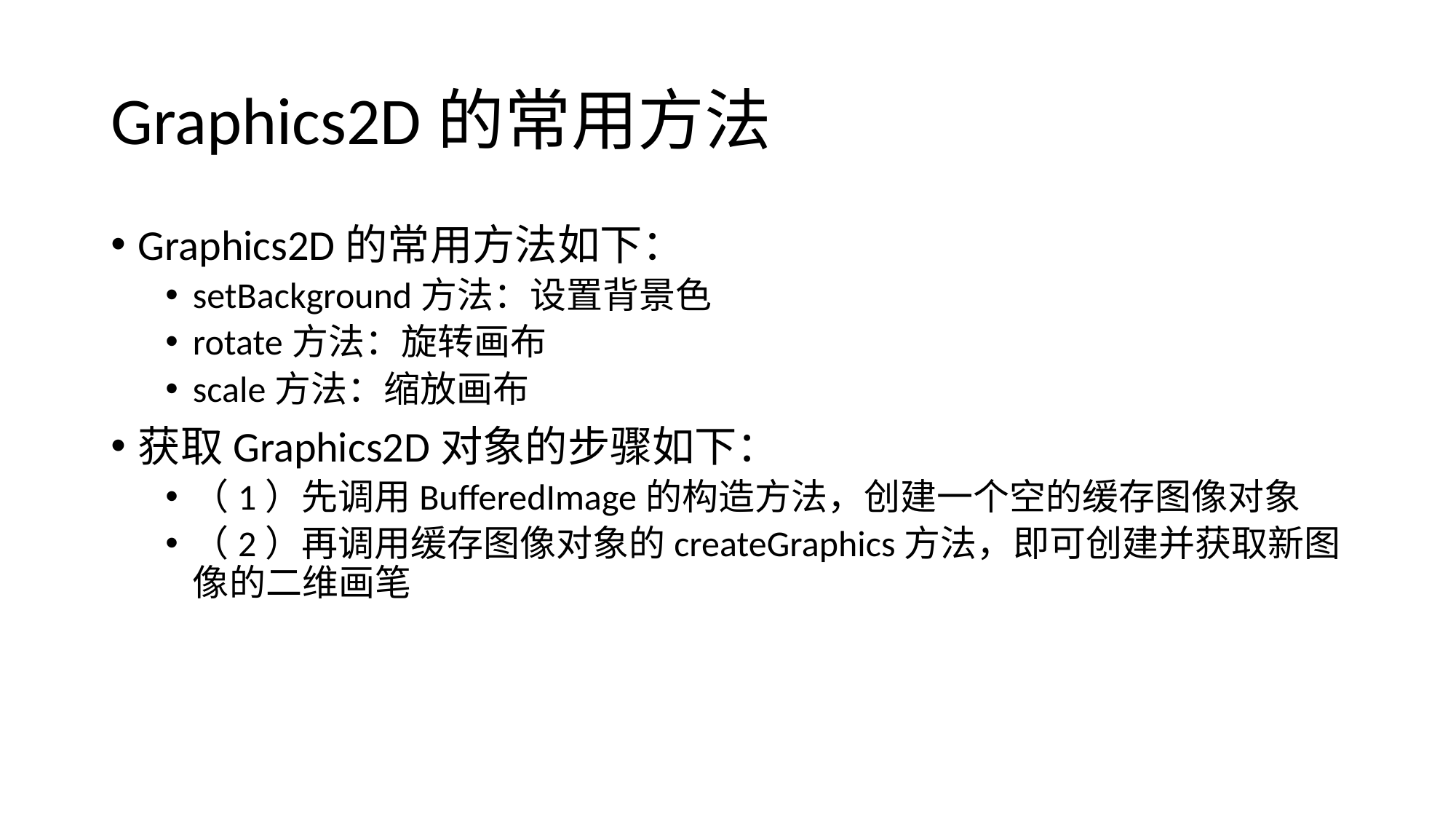

# Graphics2D的常用方法
Graphics2D的常用方法如下：
setBackground方法：设置背景色
rotate方法：旋转画布
scale方法：缩放画布
获取Graphics2D对象的步骤如下：
（1）先调用BufferedImage的构造方法，创建一个空的缓存图像对象
（2）再调用缓存图像对象的createGraphics方法，即可创建并获取新图像的二维画笔